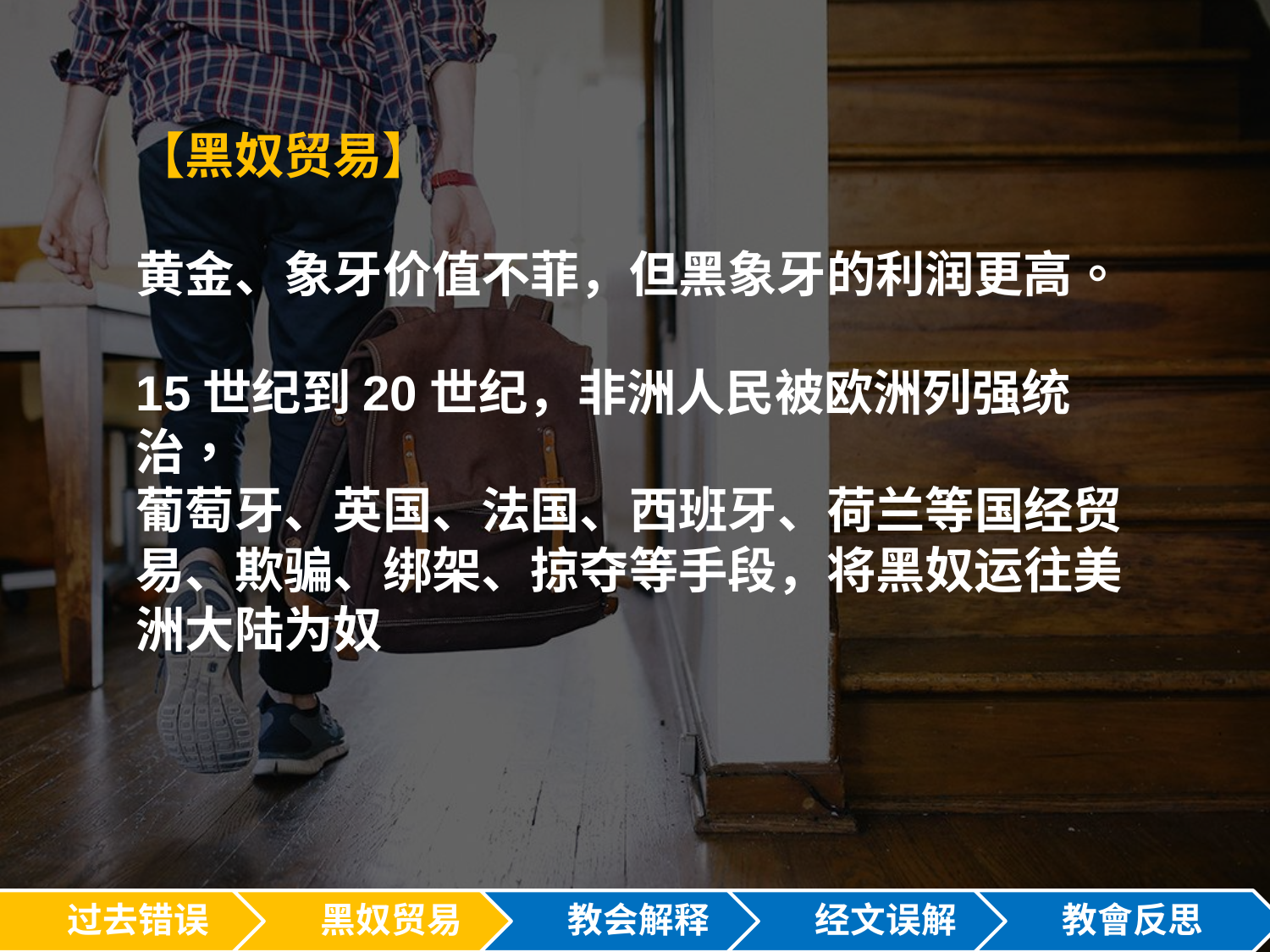

【黑奴贸易】

黄金、象牙价值不菲，但黑象牙的利润更高。

15世纪到20世纪，非洲人民被欧洲列强统治，
葡萄牙、英国、法国、西班牙、荷兰等国经贸易、欺骗、绑架、掠夺等手段，将黑奴运往美洲大陆为奴

过去错误
黑奴贸易
教会解释
经文误解
教會反思